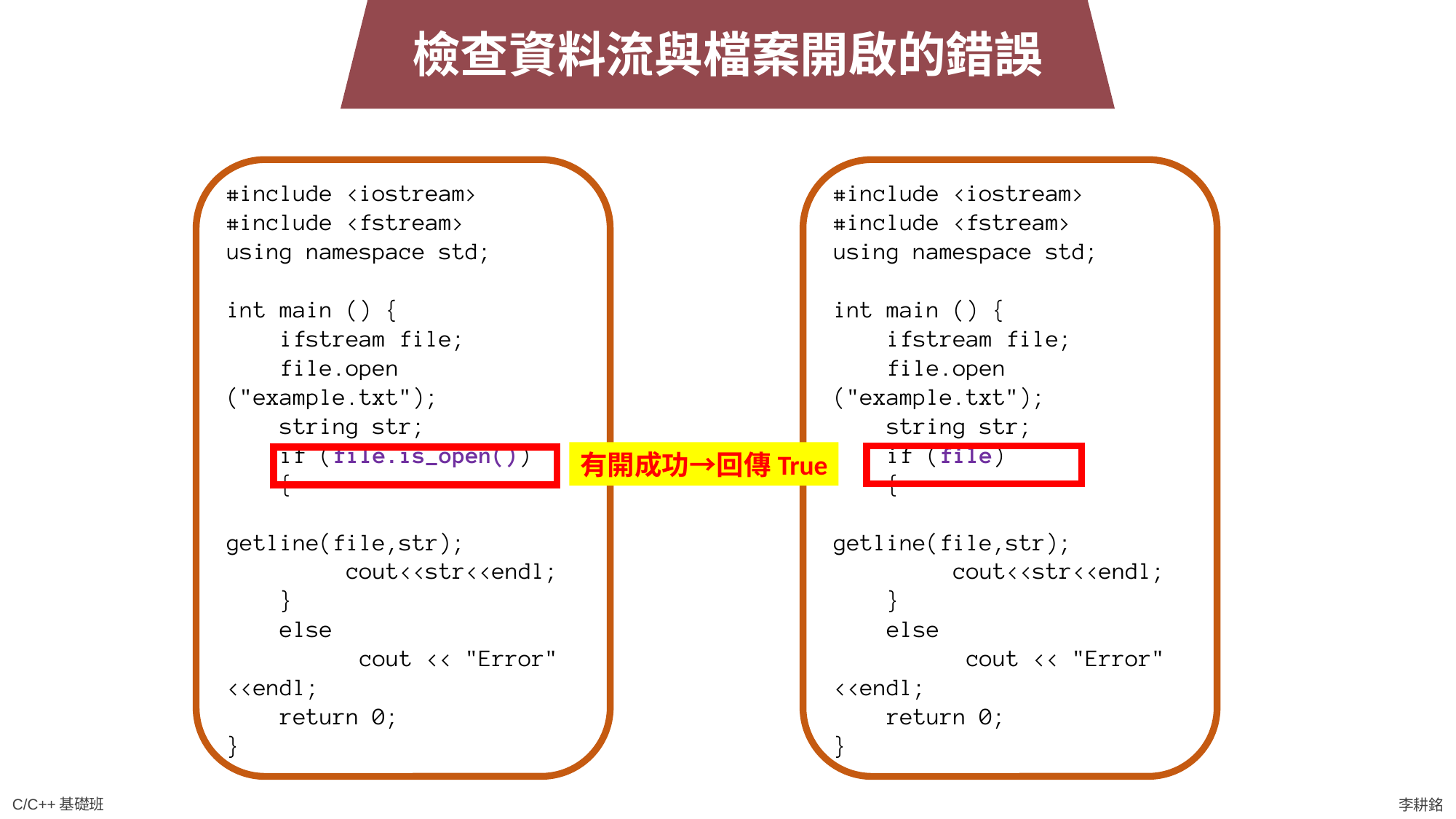

檢查資料流與檔案開啟的錯誤
#include <iostream>
#include <fstream>
using namespace std;

int main () {
    ifstream file;
    file.open ("example.txt");
    string str;
    if (file.is_open())
    {
         getline(file,str);
         cout<<str<<endl;
    }
    else
          cout << "Error" <<endl;
    return 0;
}
#include <iostream>
#include <fstream>
using namespace std;

int main () {
    ifstream file;
    file.open ("example.txt");
    string str;
    if (file)
    {
         getline(file,str);
         cout<<str<<endl;
    }
    else
          cout << "Error" <<endl;
    return 0;
}
有開成功→回傳True

C/C++基礎班
李耕銘